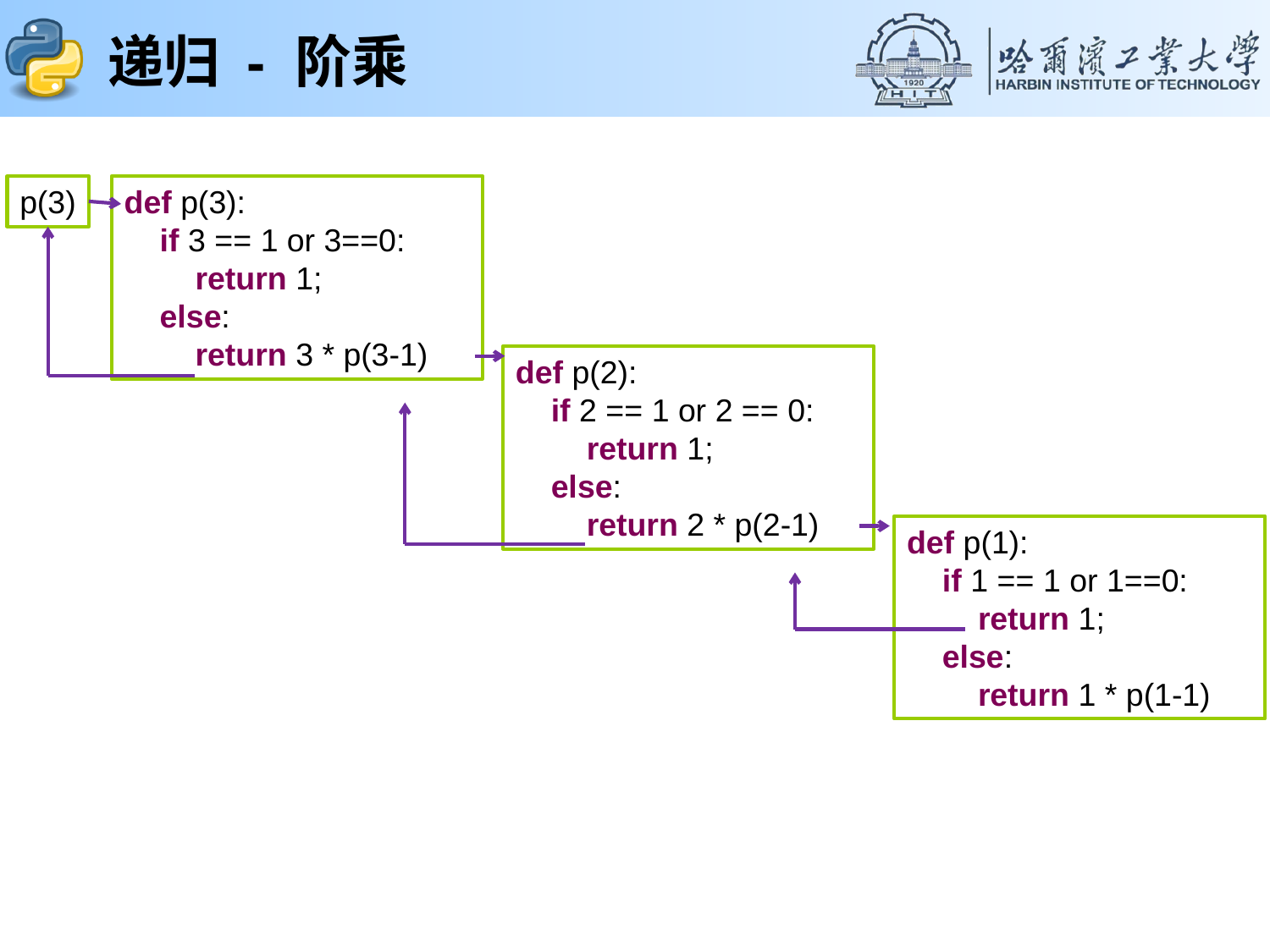

# 递归 - 阶乘
p(3)
def p(3):
    if 3 == 1 or 3==0:
        return 1;
    else:
        return 3 * p(3-1)
def p(2):
    if 2 == 1 or 2 == 0:
        return 1;
    else:
        return 2 * p(2-1)
def p(1):
    if 1 == 1 or 1==0:
        return 1;
    else:
        return 1 * p(1-1)